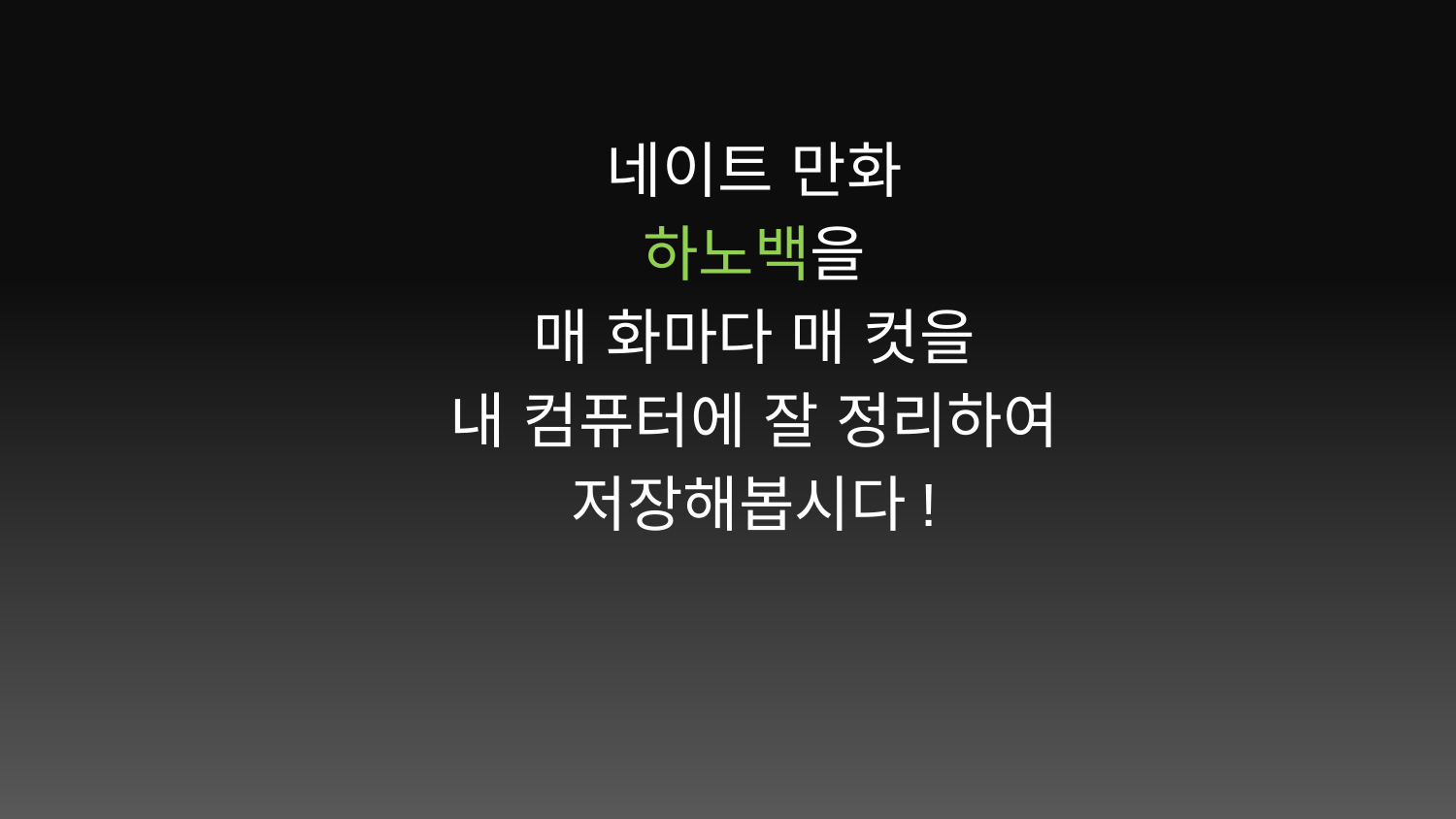

네이트 만화
하노백을
매 화마다 매 컷을
내 컴퓨터에 잘 정리하여
저장해봅시다!